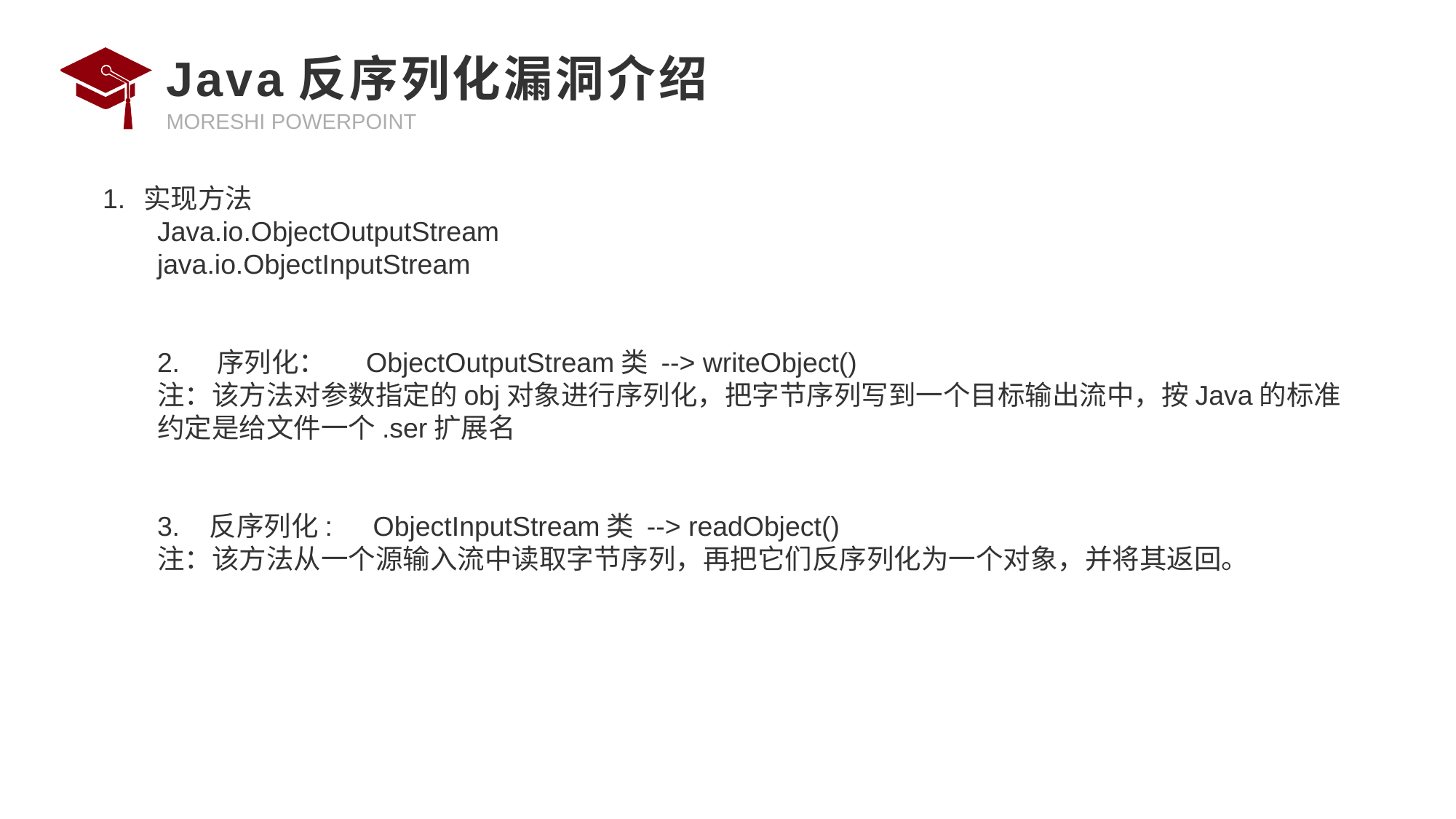

# Java反序列化漏洞介绍
实现方法
Java.io.ObjectOutputStream
java.io.ObjectInputStream

2.    序列化： 　ObjectOutputStream类 --> writeObject()
注：该方法对参数指定的obj对象进行序列化，把字节序列写到一个目标输出流中，按Java的标准约定是给文件一个.ser扩展名

3.   反序列化:　ObjectInputStream类 --> readObject()
注：该方法从一个源输入流中读取字节序列，再把它们反序列化为一个对象，并将其返回。